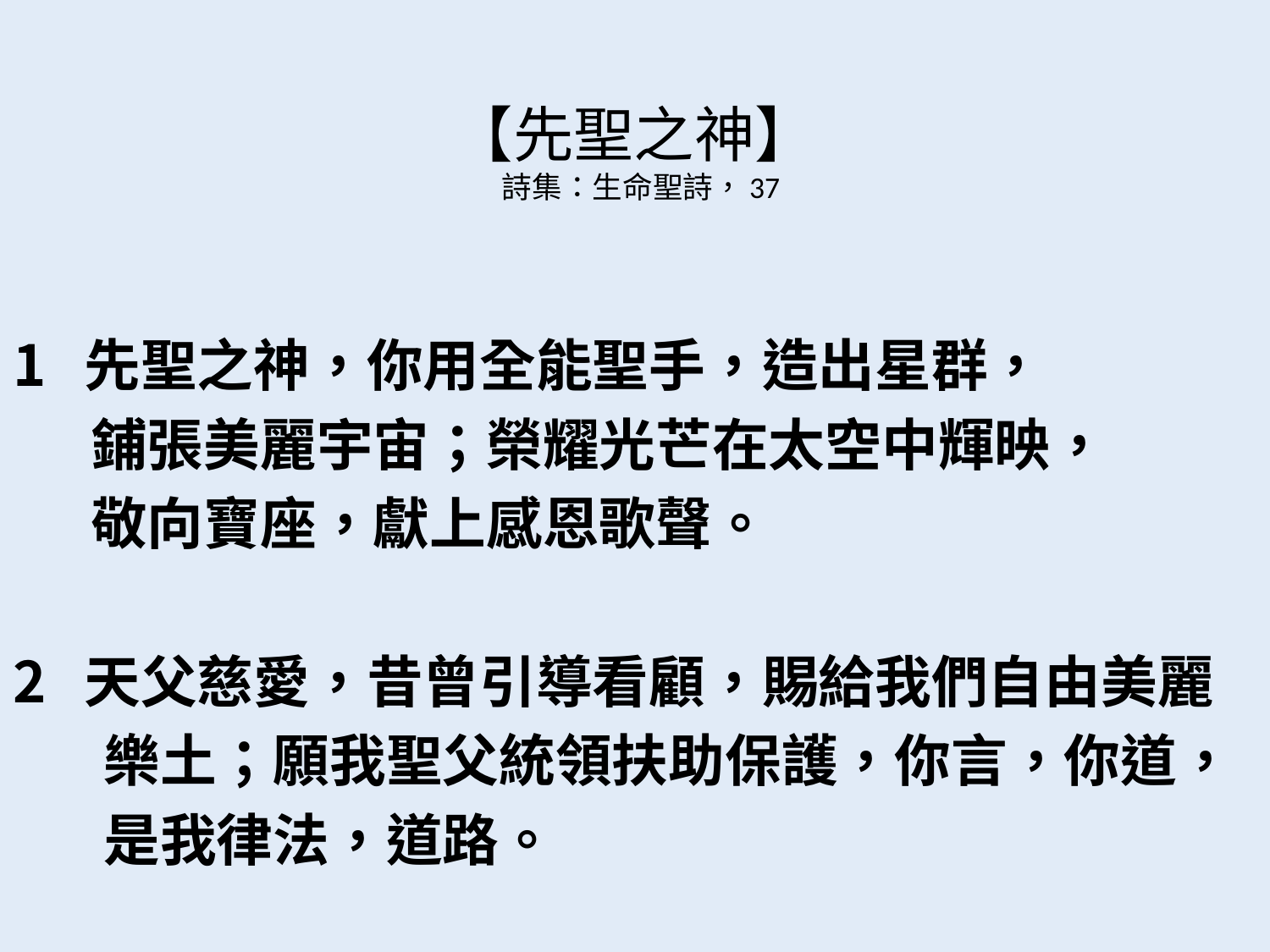

# 【先聖之神】 詩集：生命聖詩，37
先聖之神，你用全能聖手，造出星群，
     鋪張美麗宇宙；榮耀光芒在太空中輝映，
     敬向寶座，獻上感恩歌聲。

天父慈愛，昔曾引導看顧，賜給我們自由美麗
      樂土；願我聖父統領扶助保護，你言，你道，
      是我律法，道路。